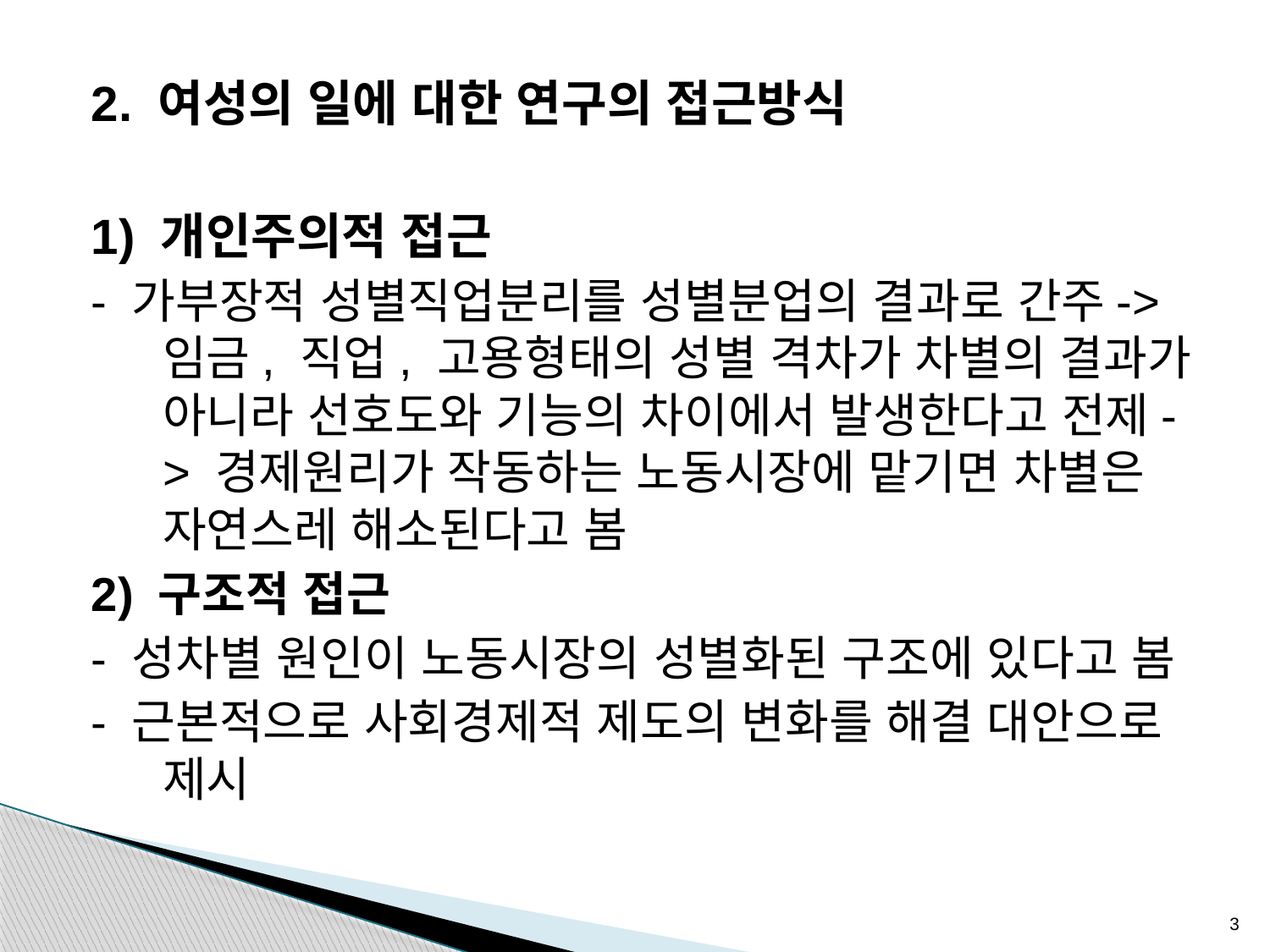

2. 여성의 일에 대한 연구의 접근방식

1) 개인주의적 접근
- 가부장적 성별직업분리를 성별분업의 결과로 간주-> 임금, 직업, 고용형태의 성별 격차가 차별의 결과가 아니라 선호도와 기능의 차이에서 발생한다고 전제-> 경제원리가 작동하는 노동시장에 맡기면 차별은 자연스레 해소된다고 봄
2) 구조적 접근
- 성차별 원인이 노동시장의 성별화된 구조에 있다고 봄
- 근본적으로 사회경제적 제도의 변화를 해결 대안으로 제시

3